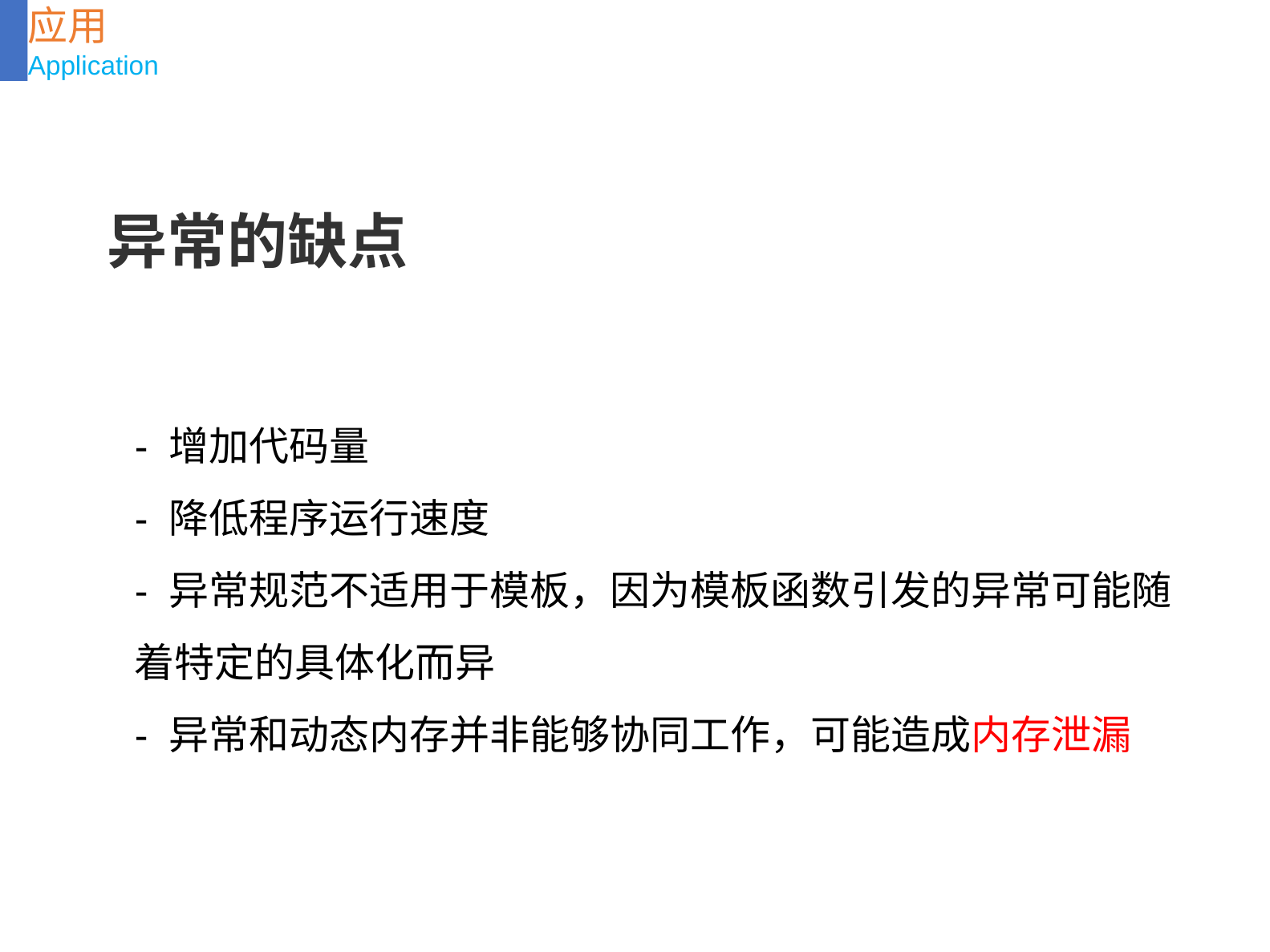

应用
Application

异常的缺点

- 增加代码量
- 降低程序运行速度
- 异常规范不适用于模板，因为模板函数引发的异常可能随着特定的具体化而异
- 异常和动态内存并非能够协同工作，可能造成内存泄漏
文字内容